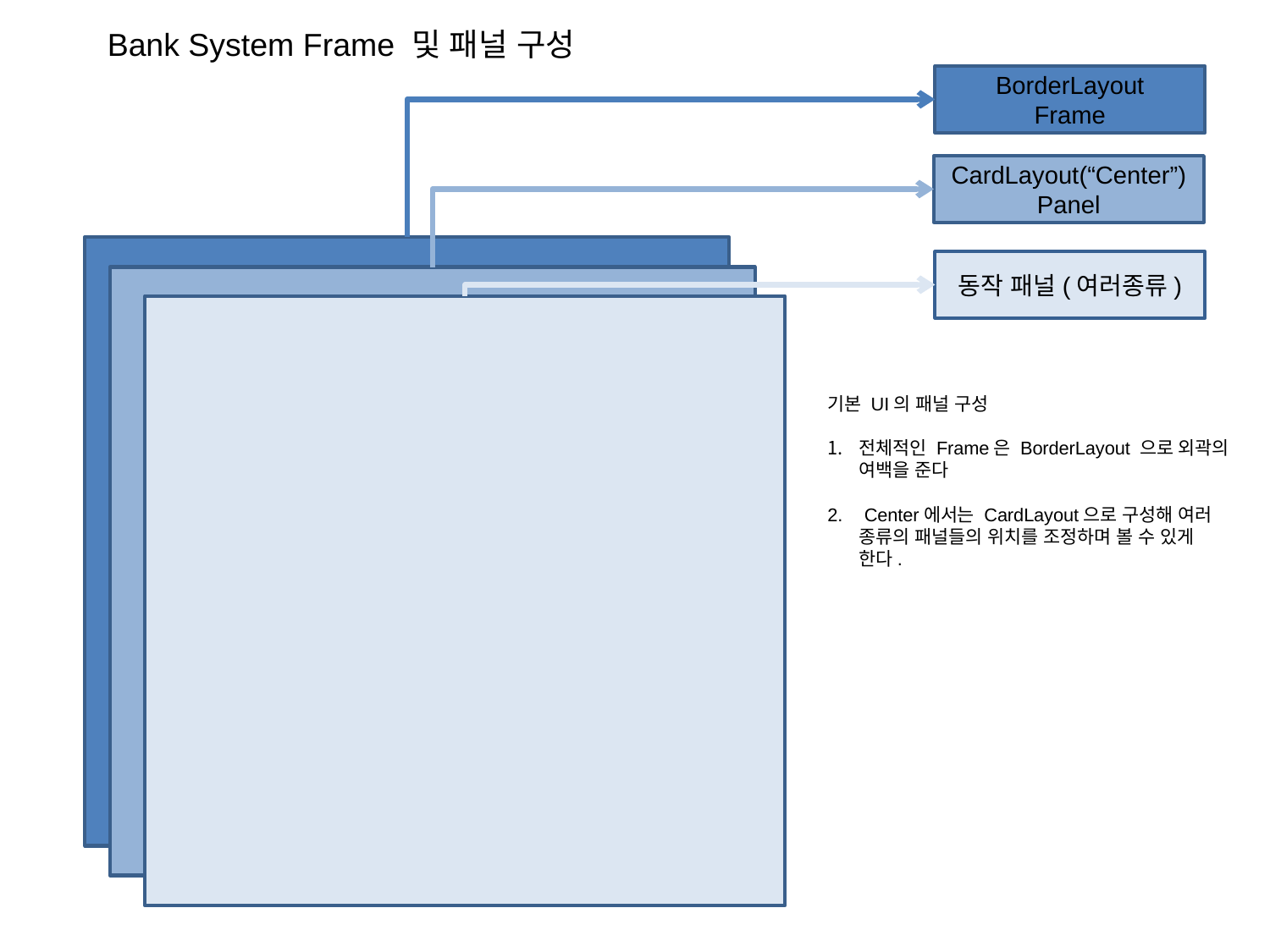

Bank System Frame 및 패널 구성
BorderLayout
Frame
CardLayout(“Center”)
Panel

동작 패널(여러종류)

기본 UI의 패널 구성

전체적인 Frame은 BorderLayout 으로 외곽의 여백을 준다
 Center에서는 CardLayout으로 구성해 여러 종류의 패널들의 위치를 조정하며 볼 수 있게 한다.